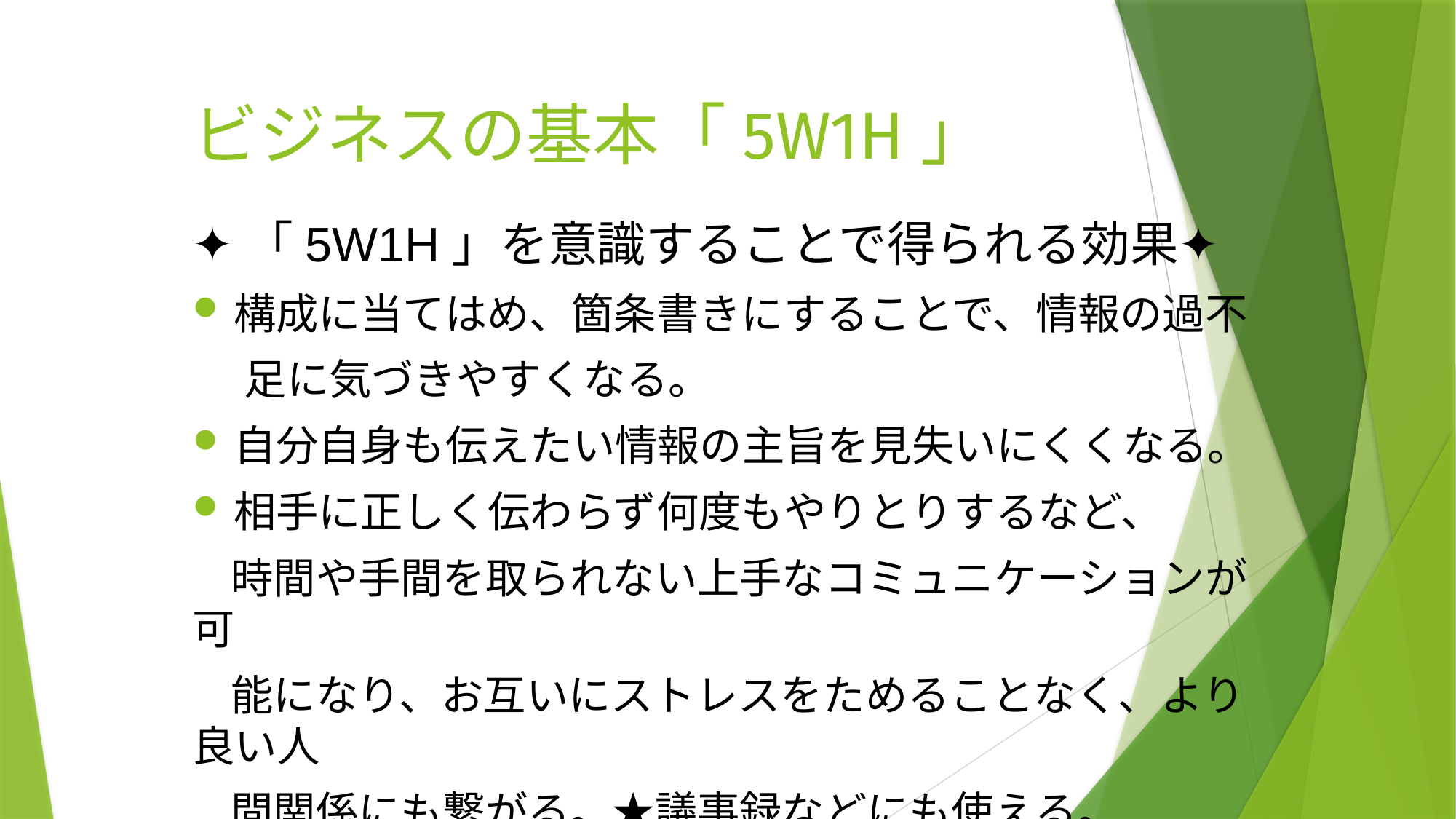

# ビジネスの基本「5W1H」
✦「5W1H」を意識することで得られる効果✦
構成に当てはめ、箇条書きにすることで、情報の過不
　 足に気づきやすくなる。
自分自身も伝えたい情報の主旨を見失いにくくなる。
相手に正しく伝わらず何度もやりとりするなど、
   時間や手間を取られない上手なコミュニケーションが可
   能になり、お互いにストレスをためることなく、より良い人
   間関係にも繋がる。★議事録などにも使える。